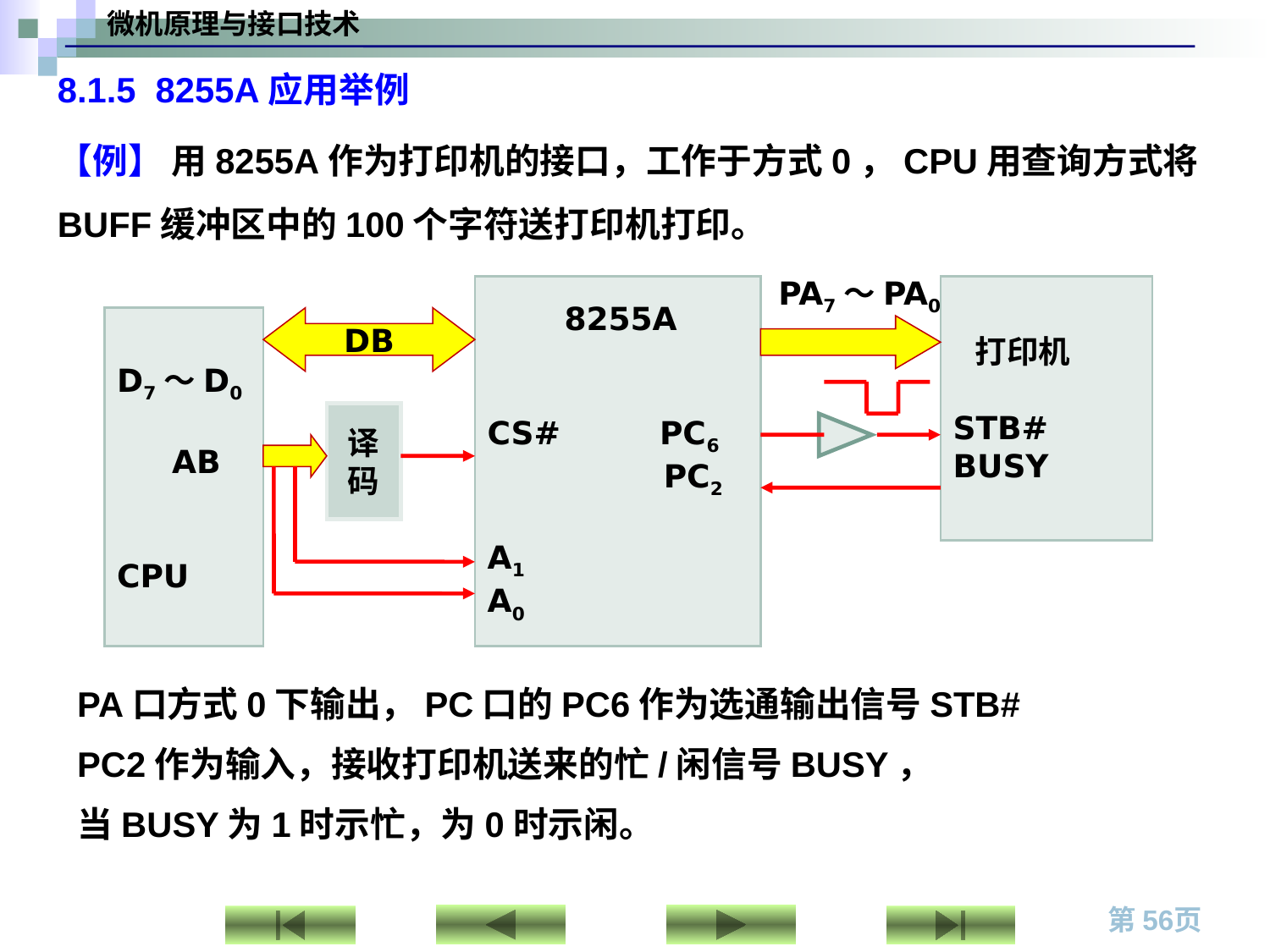

8.1.5  8255A应用举例
【例】 用8255A作为打印机的接口，工作于方式0，CPU用查询方式将BUFF缓冲区中的100个字符送打印机打印。
PA7～PA0
       8255A

CS#         PC6
                PC2

A1
A0
  打印机

STB#
BUSY
D7～D0

     AB

CPU
DB

译
码

PA口方式0下输出，PC口的PC6作为选通输出信号STB#
PC2作为输入，接收打印机送来的忙/闲信号BUSY，
当BUSY为1时示忙，为0时示闲。